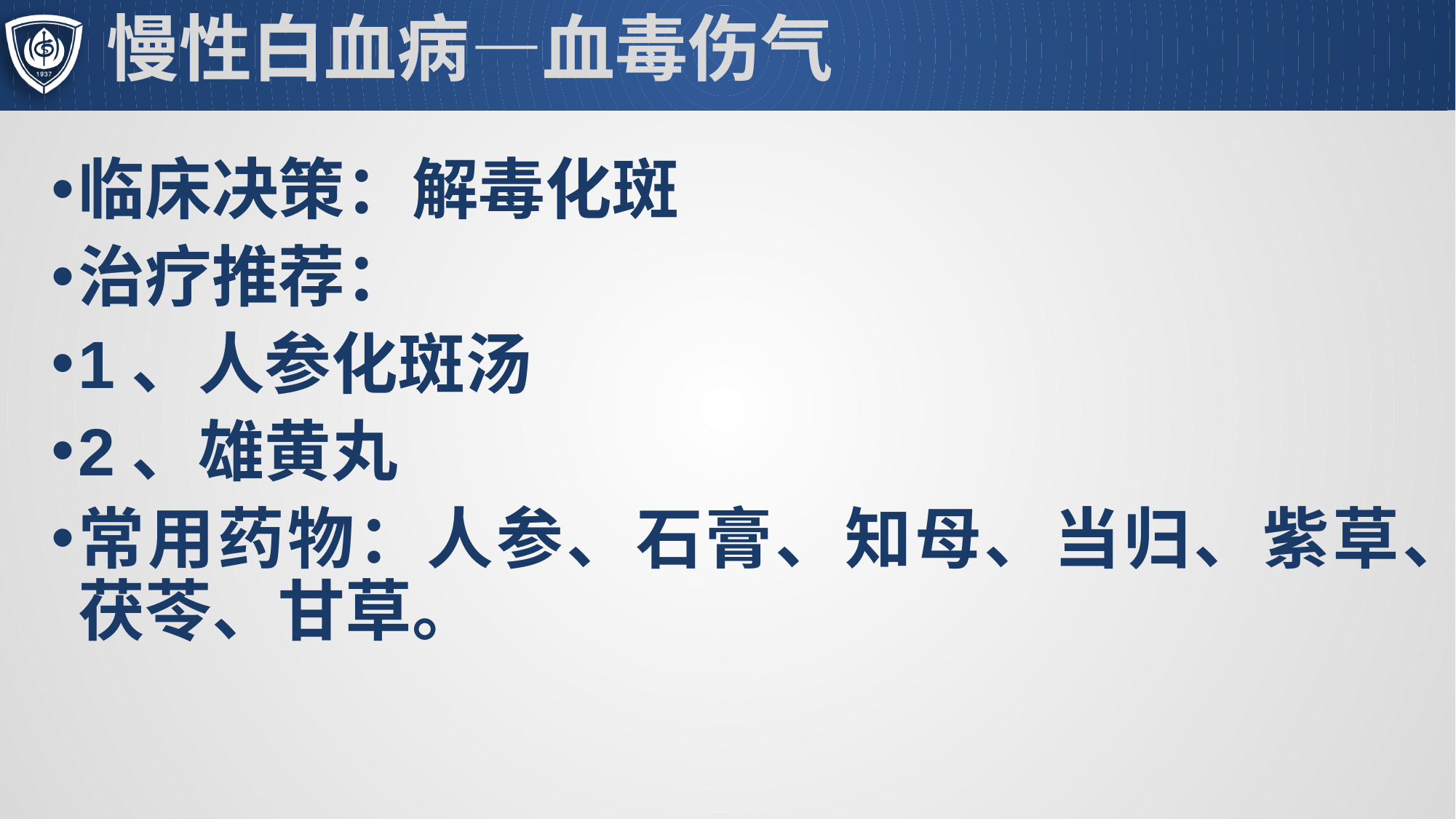

# 慢性白血病—血毒伤气
临床决策：解毒化斑
治疗推荐：
1、人参化斑汤
2、雄黄丸
常用药物：人参、石膏、知母、当归、紫草、茯苓、甘草。